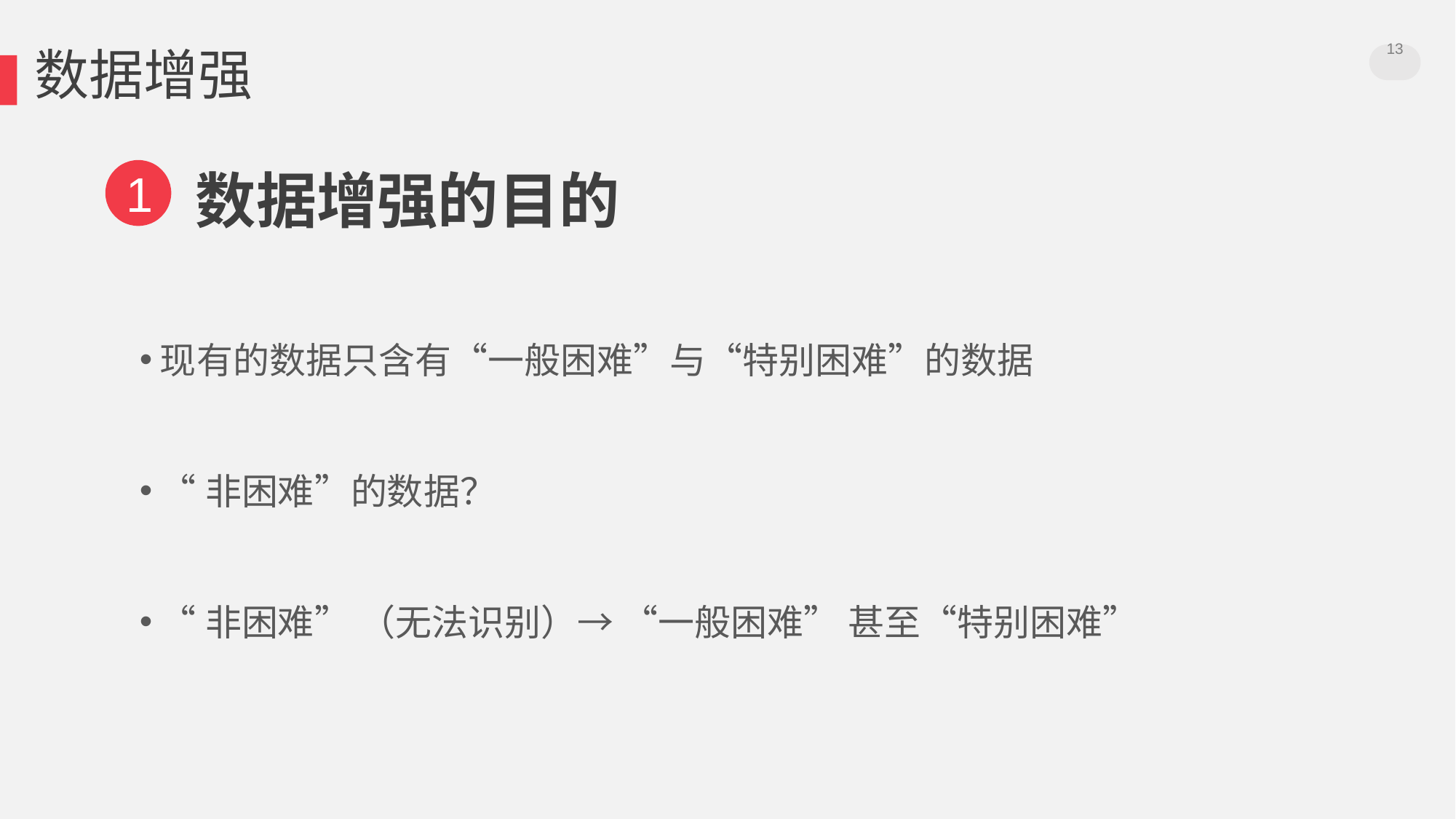

13
数据增强

1
数据增强的目的
现有的数据只含有“一般困难”与“特别困难”的数据

“非困难”的数据？

“非困难” （无法识别）→ “一般困难” 甚至“特别困难”